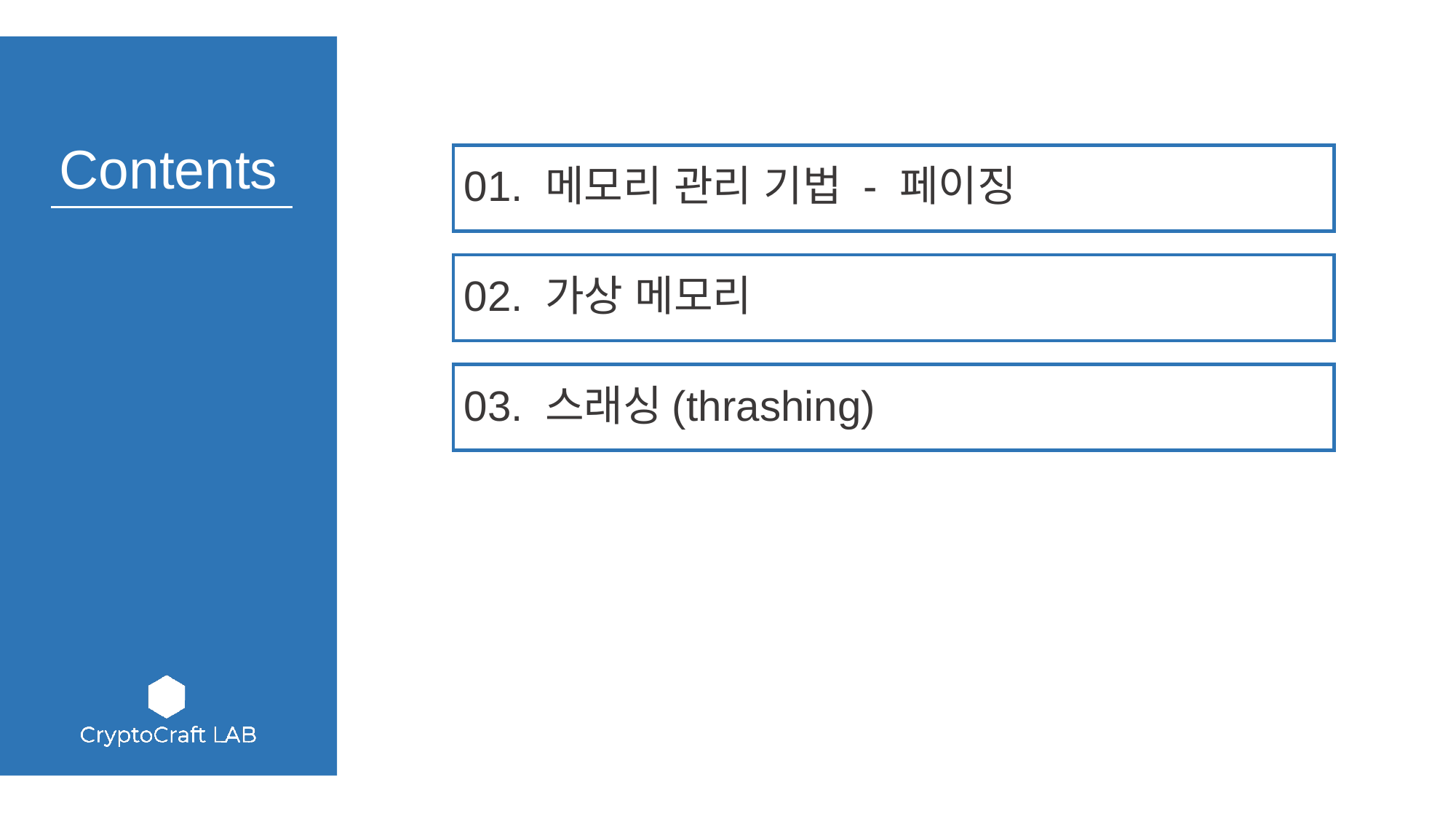

01. 메모리 관리 기법 - 페이징
02. 가상 메모리
03. 스래싱(thrashing)

04. 결론